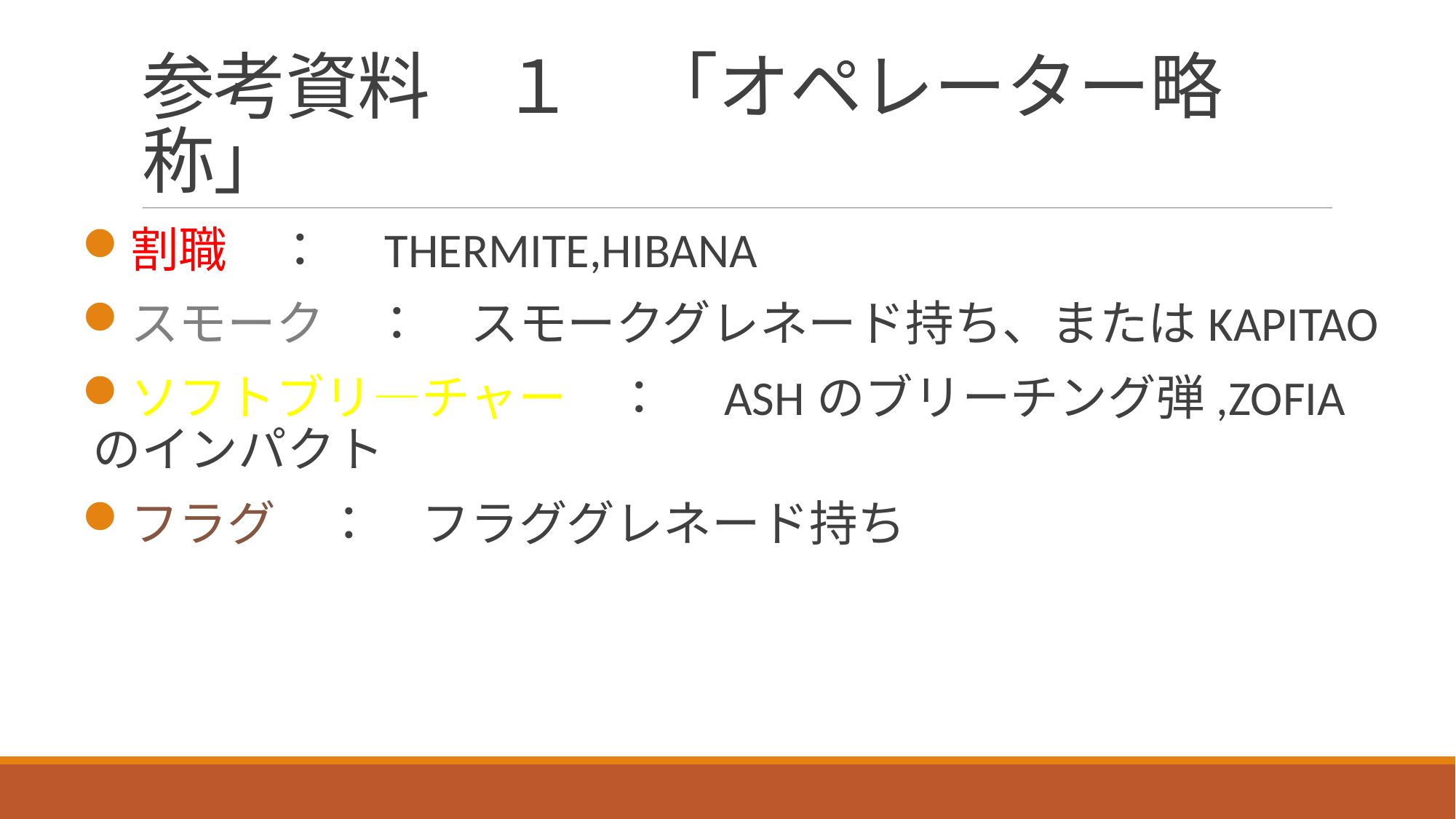

# 参考資料　１　「オペレーター略称」
割職　：　THERMITE,HIBANA
スモーク　：　スモークグレネード持ち、またはKAPITAO
ソフトブリ―チャー　：　ASHのブリーチング弾,ZOFIAのインパクト
フラグ　：　フラググレネード持ち